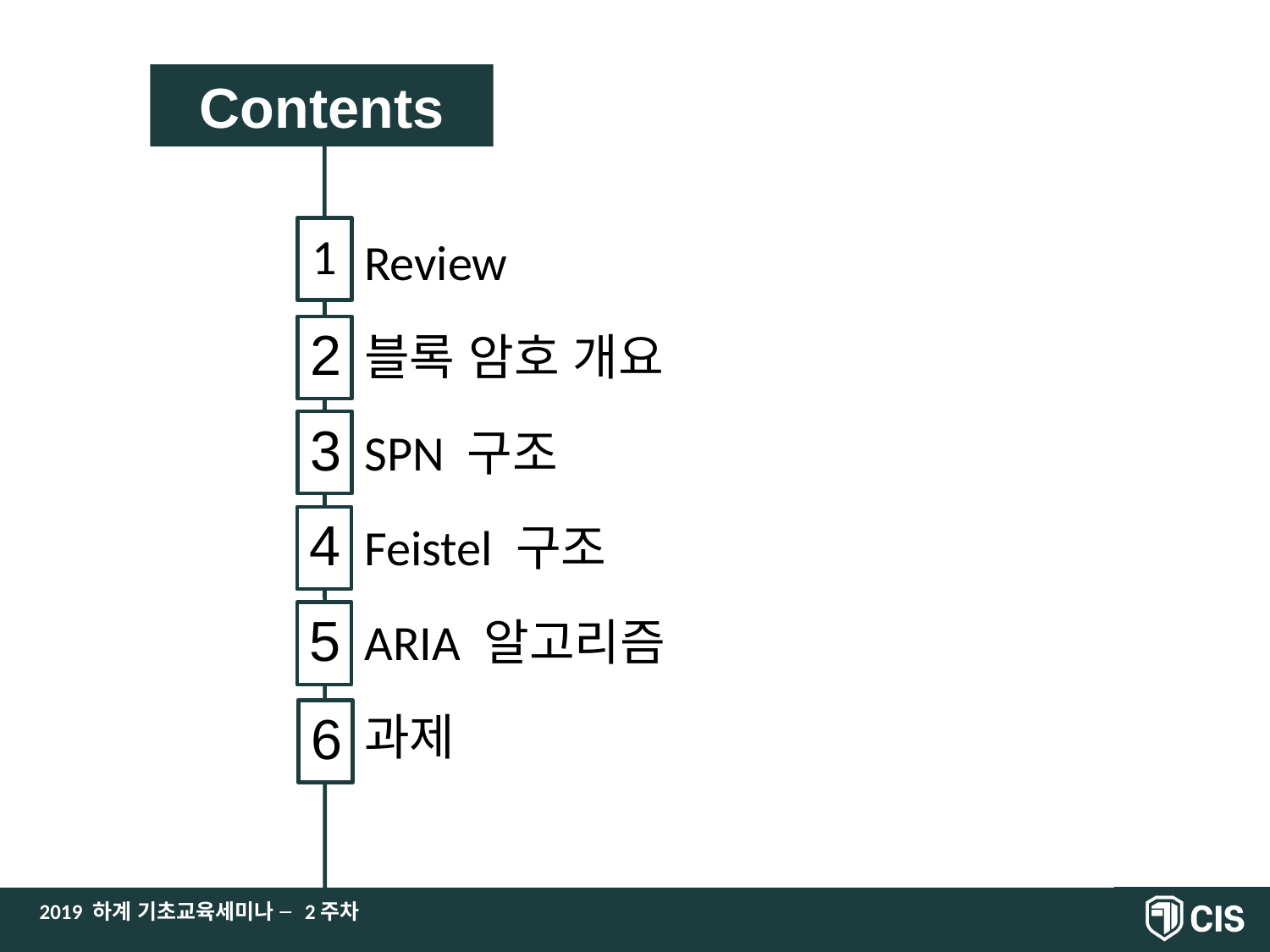

1
Review
2
블록 암호 개요
3
SPN 구조
4
Feistel 구조
5
ARIA 알고리즘
과제
6
2019 하계 기초교육세미나 – 2주차